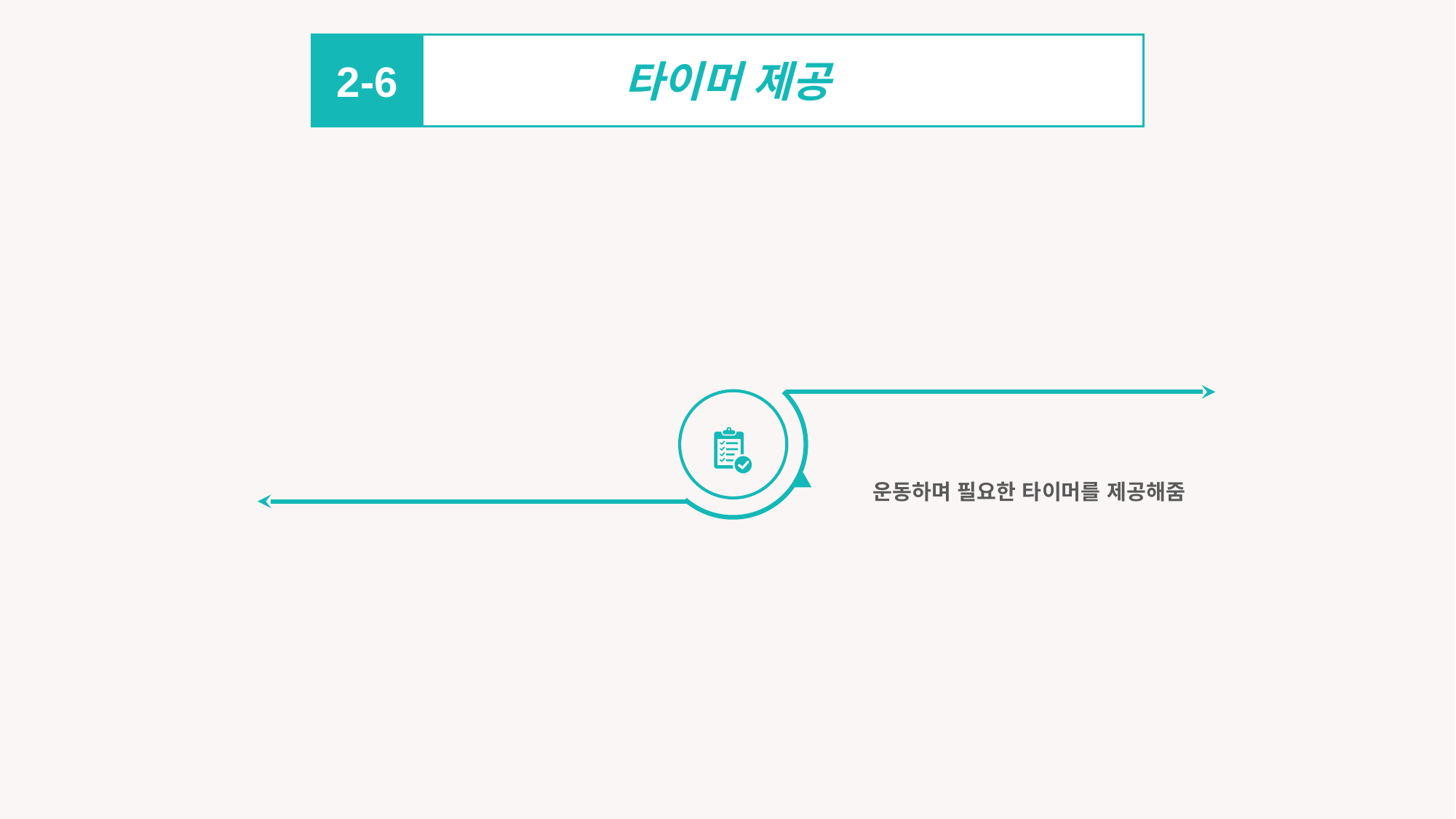

타이머 제공
2-6

운동하며 필요한 타이머를 제공해줌